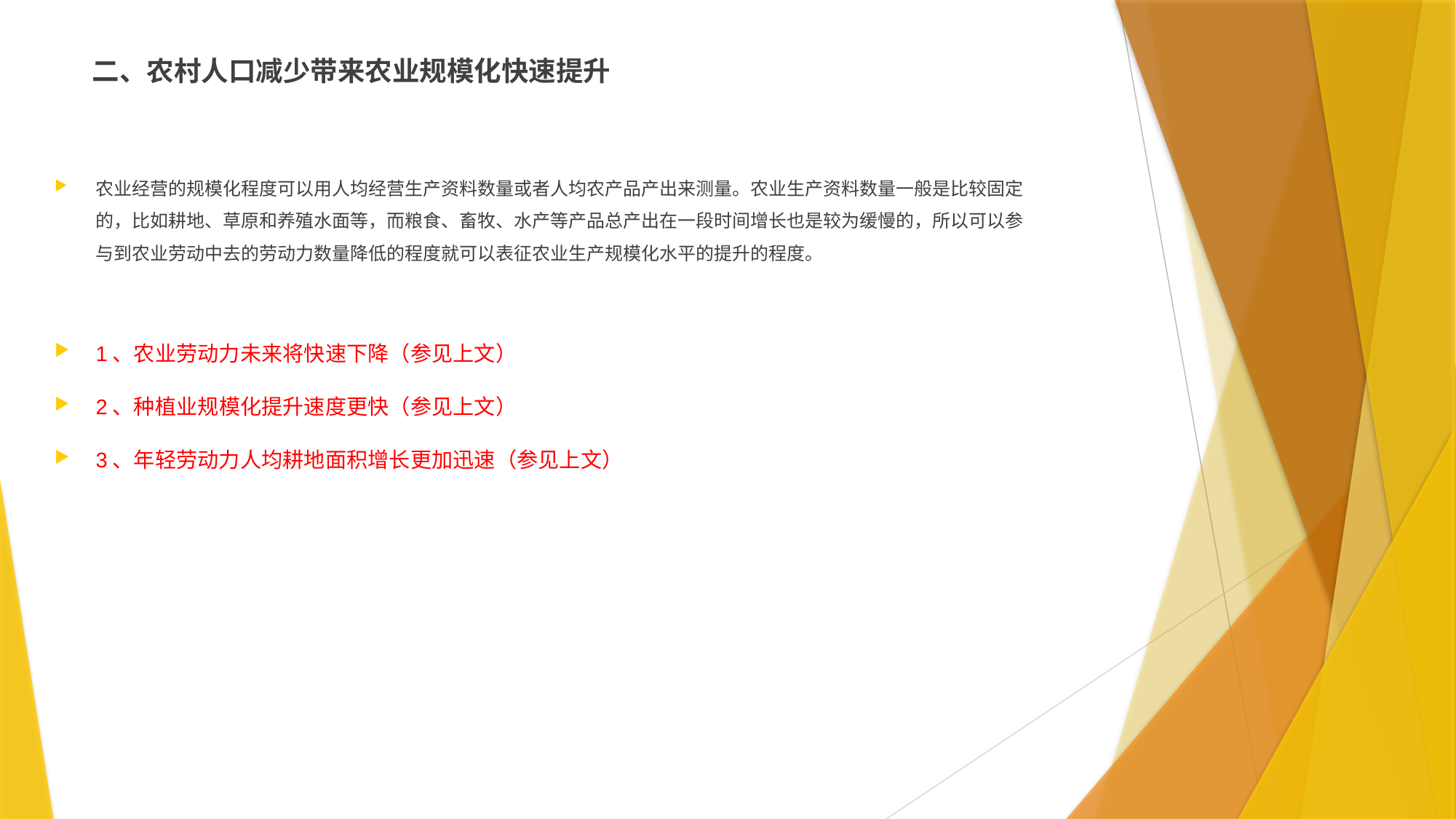

二、农村人口减少带来农业规模化快速提升

农业经营的规模化程度可以用人均经营生产资料数量或者人均农产品产出来测量。农业生产资料数量一般是比较固定的，比如耕地、草原和养殖水面等，而粮食、畜牧、水产等产品总产出在一段时间增长也是较为缓慢的，所以可以参与到农业劳动中去的劳动力数量降低的程度就可以表征农业生产规模化水平的提升的程度。

1、农业劳动力未来将快速下降（参见上文）
2、种植业规模化提升速度更快（参见上文）
3、年轻劳动力人均耕地面积增长更加迅速（参见上文）